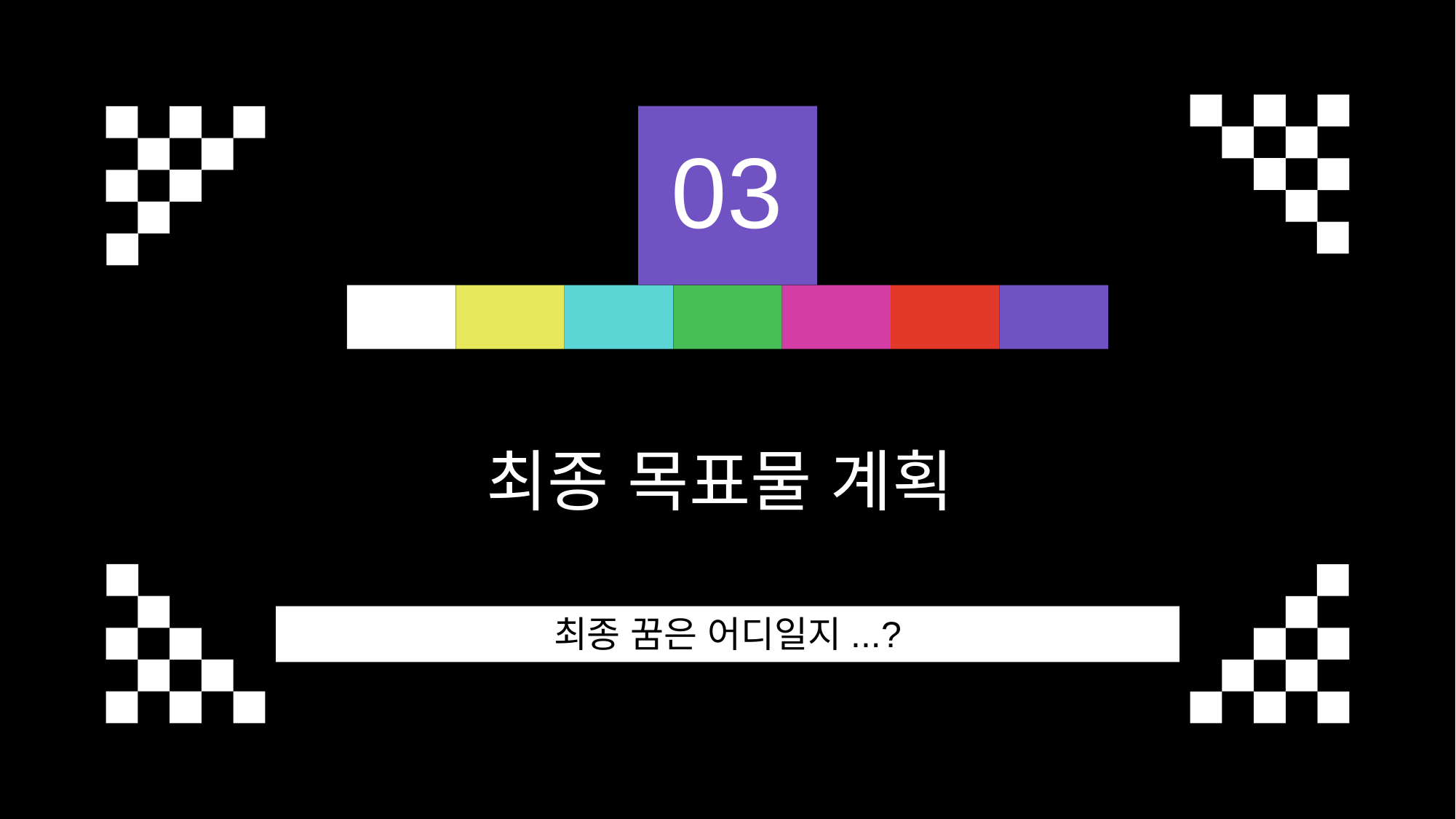

03
최종 목표물 계획
최종 꿈은 어디일지...?